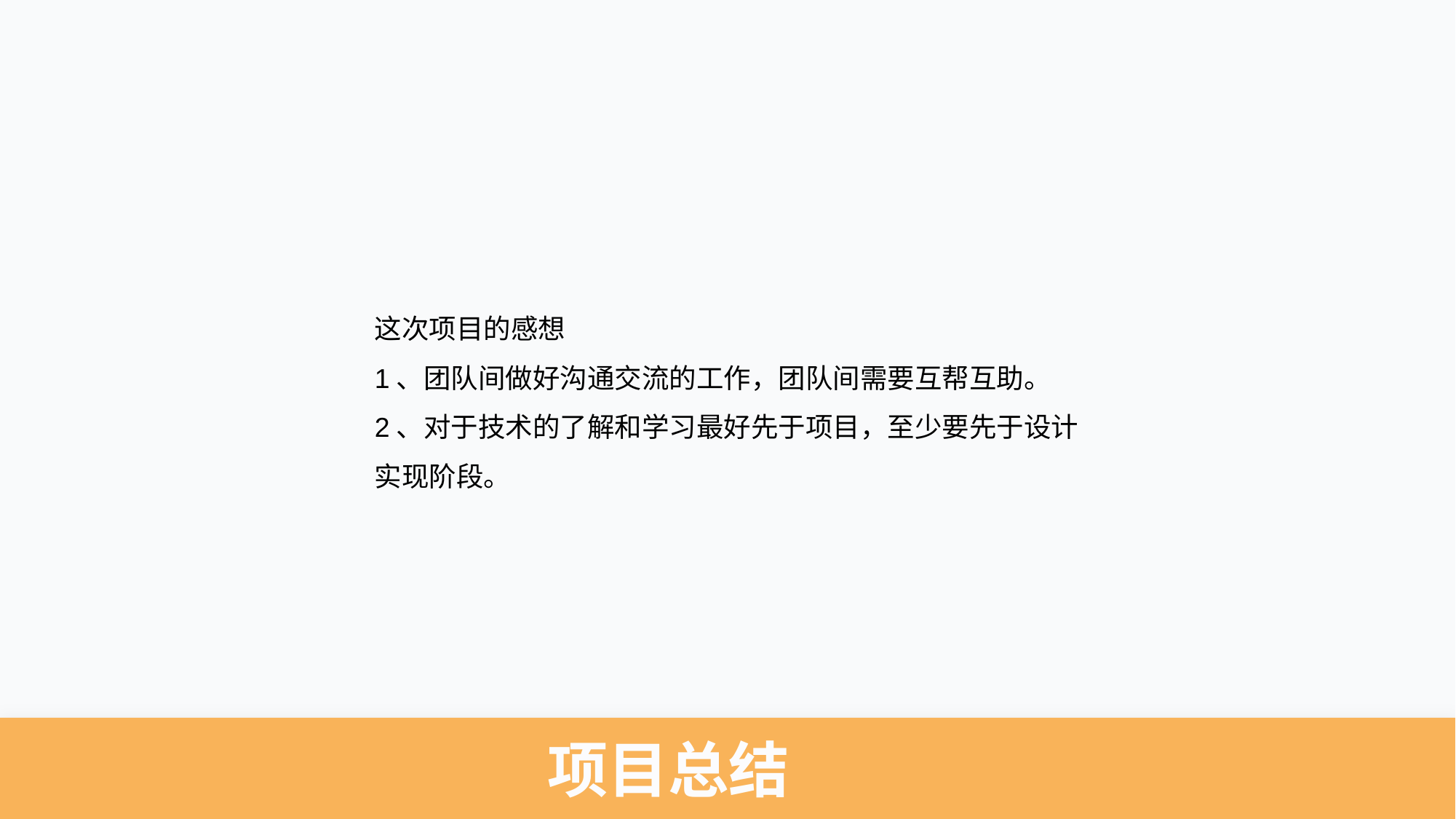

这次项目的感想
1、团队间做好沟通交流的工作，团队间需要互帮互助。
2、对于技术的了解和学习最好先于项目，至少要先于设计实现阶段。

项目总结